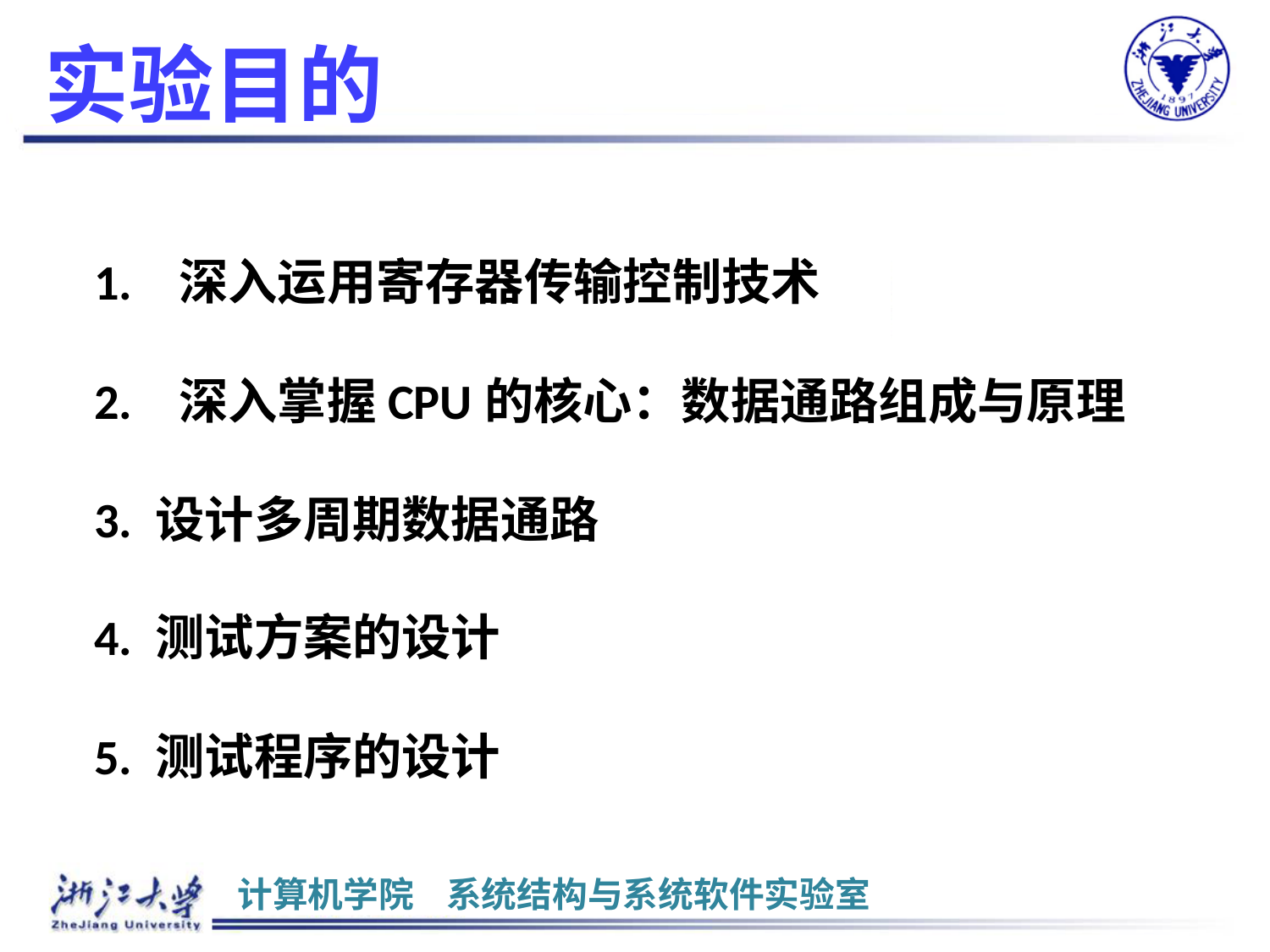

# 实验目的
1.	深入运用寄存器传输控制技术
2.	深入掌握CPU的核心：数据通路组成与原理
3. 设计多周期数据通路
4. 测试方案的设计
5. 测试程序的设计
3